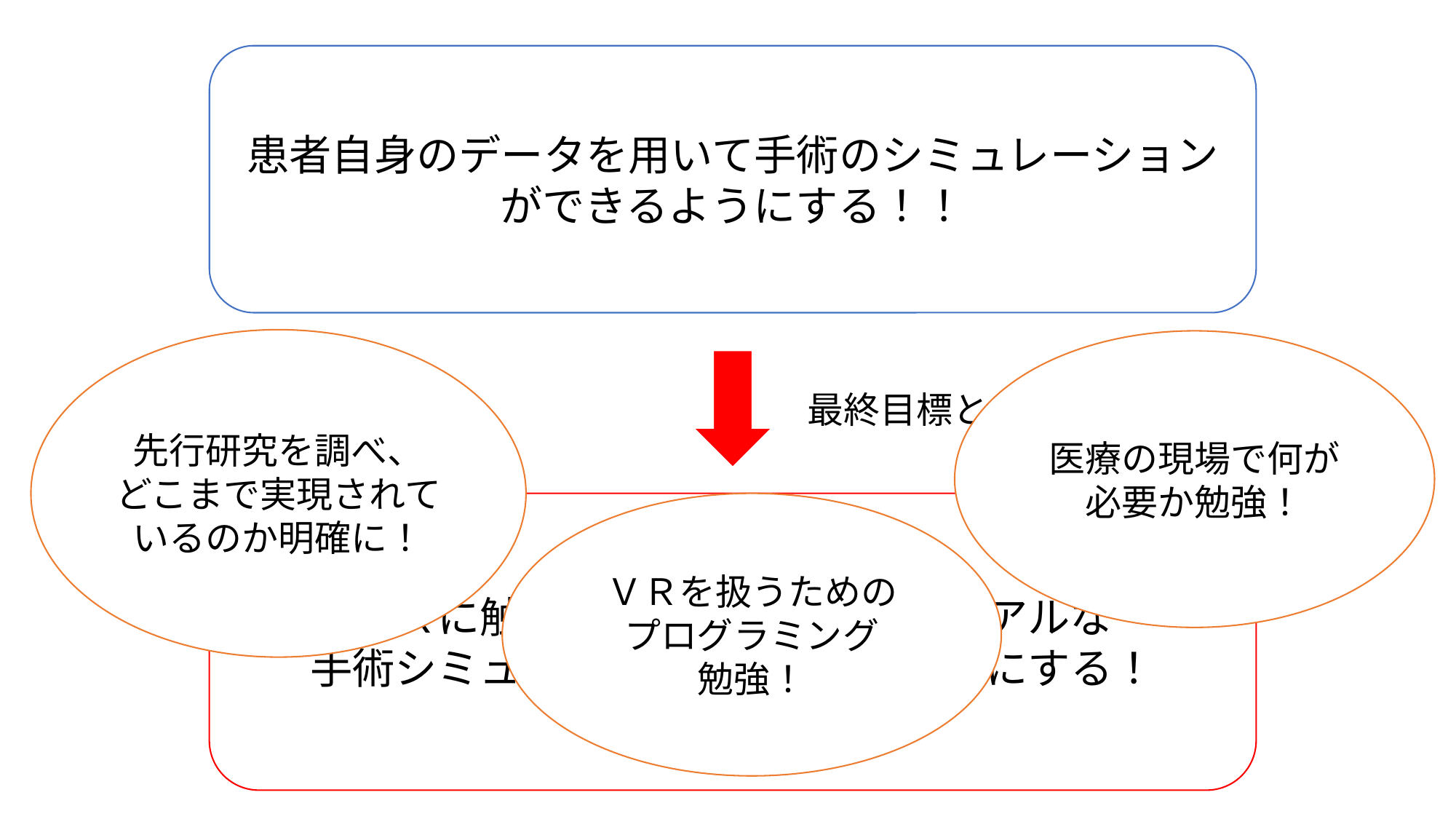

患者自身のデータを用いて手術のシミュレーションができるようにする！！
先行研究を調べ、
どこまで実現されているのか明確に！
医療の現場で何が必要か勉強！

最終目標として・・・
ＶＲに触覚の機能も加えてよりリアルな
手術シミュレーションができるようにする！
ＶＲを扱うための
プログラミング
勉強！